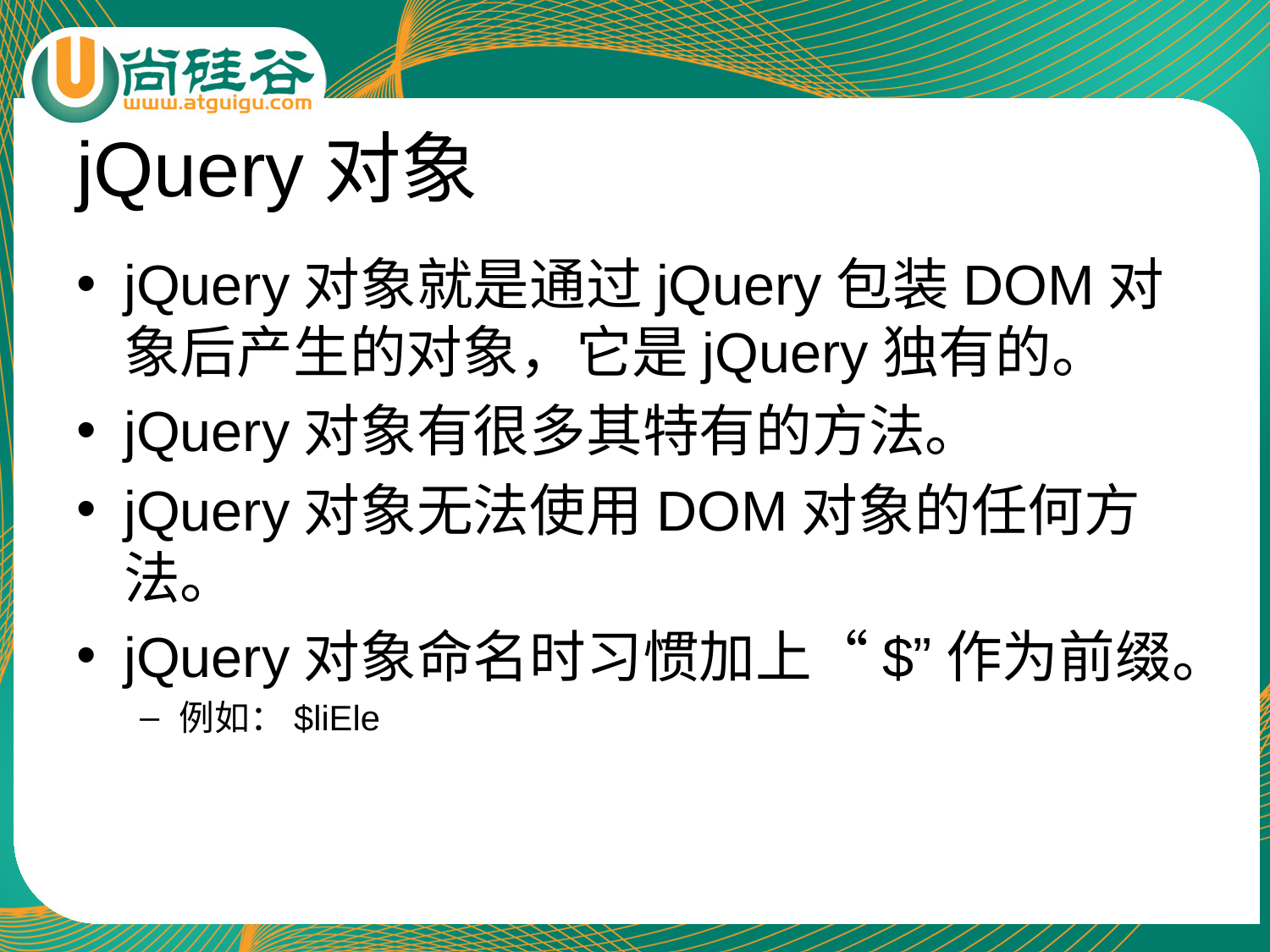

# jQuery对象
jQuery对象就是通过jQuery包装DOM对象后产生的对象，它是jQuery独有的。
jQuery对象有很多其特有的方法。
jQuery对象无法使用DOM对象的任何方法。
jQuery对象命名时习惯加上“$”作为前缀。
例如：$liEle